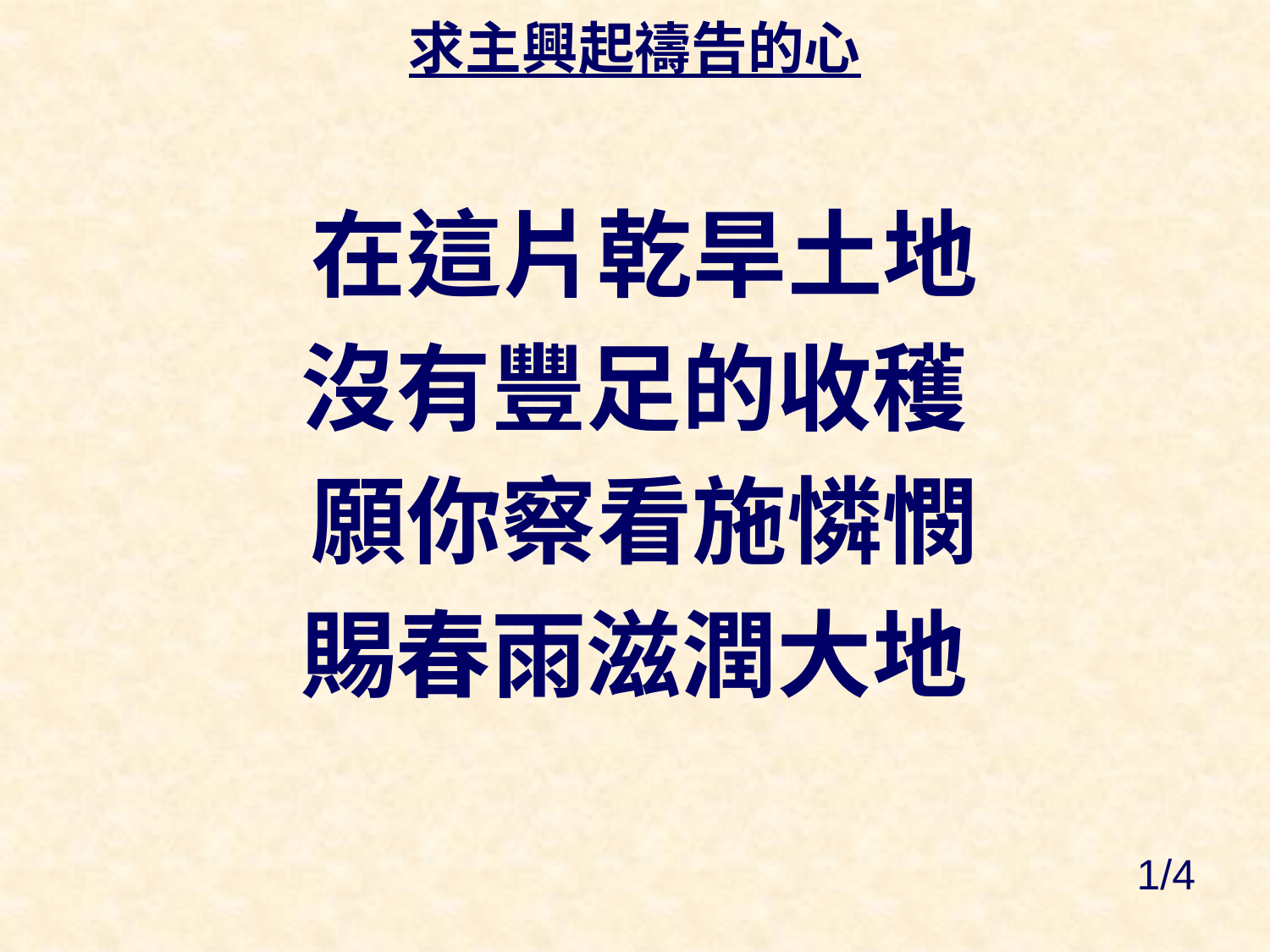

# 求主興起禱告的心
在這片乾旱土地
沒有豐足的收穫
願你察看施憐憫
賜春雨滋潤大地
1/4